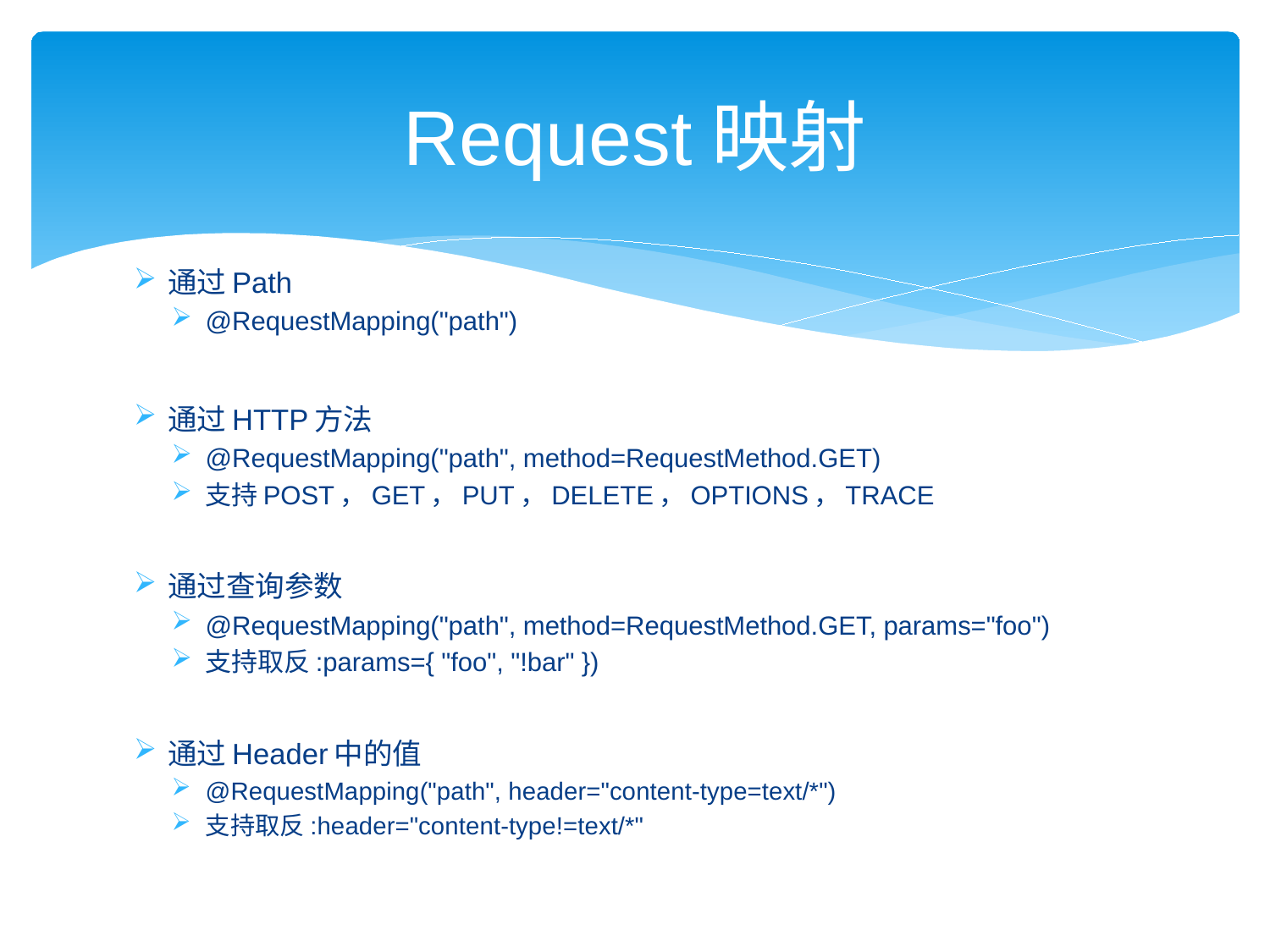

# Request映射
通过Path
@RequestMapping("path")

通过HTTP方法
@RequestMapping("path", method=RequestMethod.GET)
支持POST，GET，PUT，DELETE，OPTIONS，TRACE

通过查询参数
@RequestMapping("path", method=RequestMethod.GET, params="foo")
支持取反:params={ "foo", "!bar" })

通过Header中的值
@RequestMapping("path", header="content-type=text/*")
支持取反:header="content-type!=text/*"